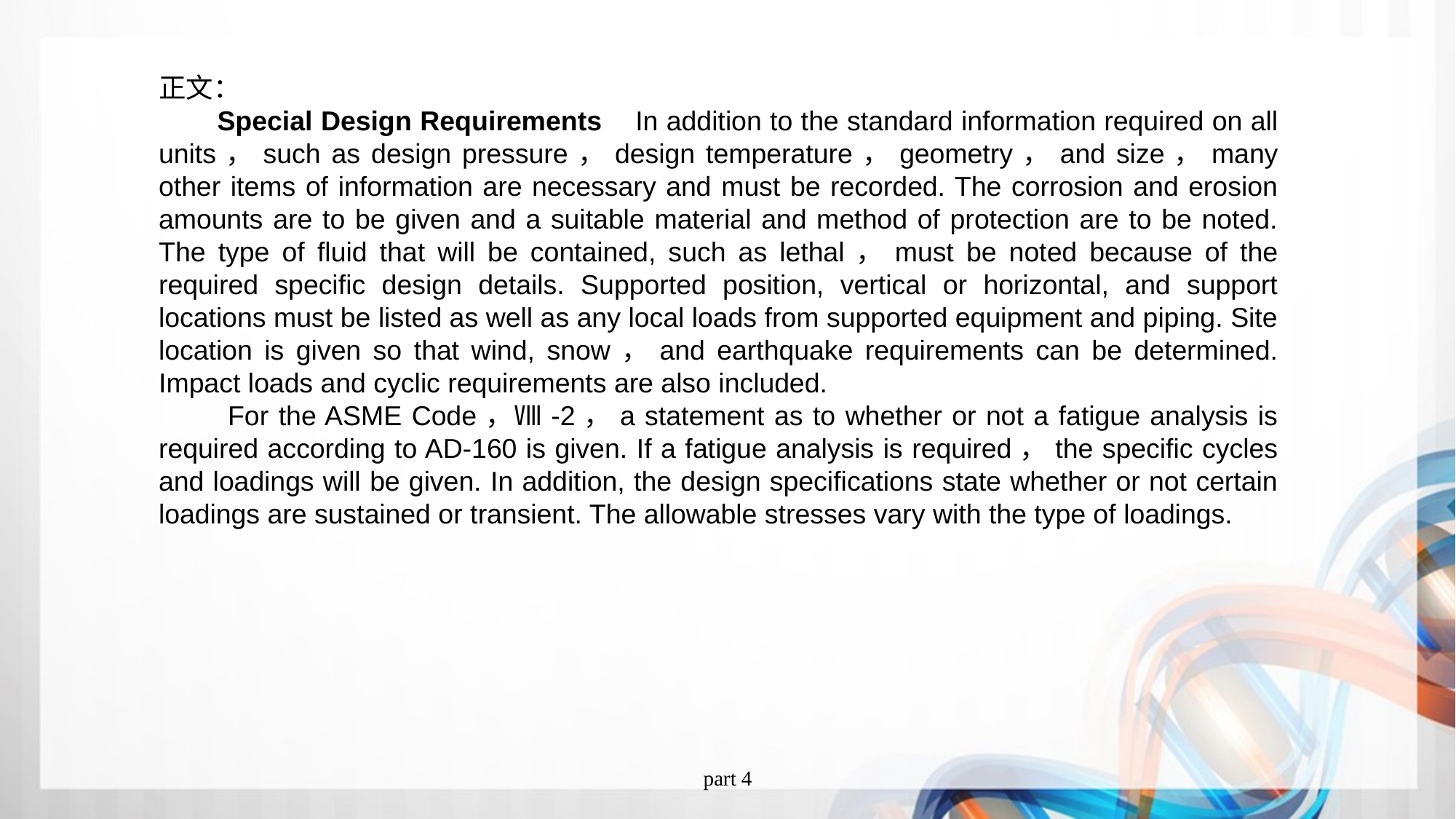

正文：
       Special Design Requirements    In addition to the standard information required on all units，such as design pressure，design temperature，geometry，and size，many other items of information are necessary and must be recorded. The corrosion and erosion amounts are to be given and a suitable material and method of protection are to be noted. The type of fluid that will be contained, such as lethal，must be noted because of the required specific design details. Supported position, vertical or horizontal, and support locations must be listed as well as any local loads from supported equipment and piping. Site location is given so that wind, snow，and earthquake requirements can be determined. Impact loads and cyclic requirements are also included.
       For the ASME Code，Ⅷ-2，a statement as to whether or not a fatigue analysis is required according to AD-160 is given. If a fatigue analysis is required，the specific cycles and loadings will be given. In addition, the design specifications state whether or not certain loadings are sustained or transient. The allowable stresses vary with the type of loadings.
part 4